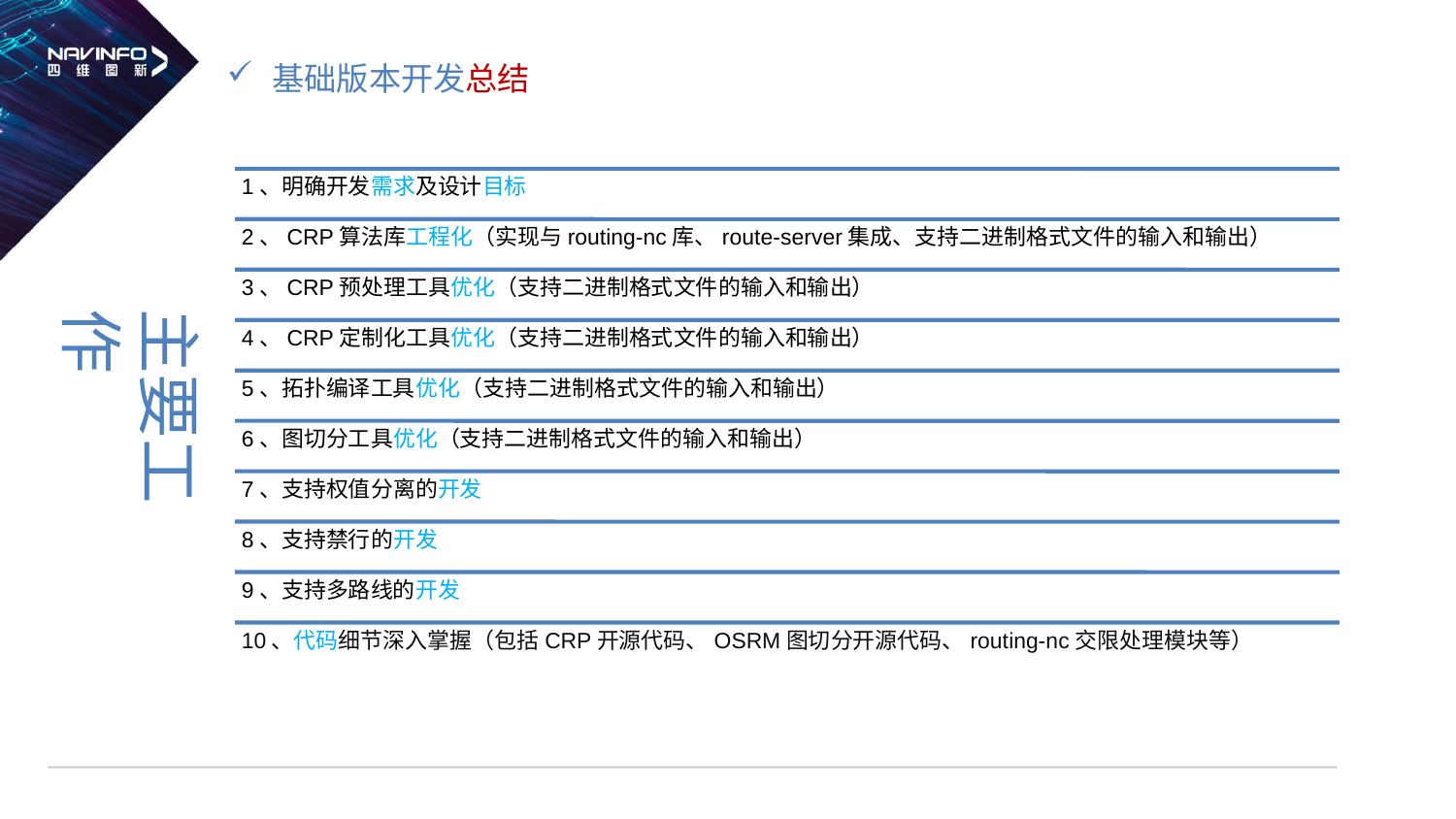

# 基础版本开发总结
1、明确开发需求及设计目标
2、CRP算法库工程化（实现与routing-nc库、route-server集成、支持二进制格式文件的输入和输出）
3、CRP预处理工具优化（支持二进制格式文件的输入和输出）
4、CRP定制化工具优化（支持二进制格式文件的输入和输出）
5、拓扑编译工具优化（支持二进制格式文件的输入和输出）
6、图切分工具优化（支持二进制格式文件的输入和输出）
7、支持权值分离的开发
8、支持禁行的开发
9、支持多路线的开发
10、代码细节深入掌握（包括CRP开源代码、OSRM图切分开源代码、routing-nc交限处理模块等）
主要工作